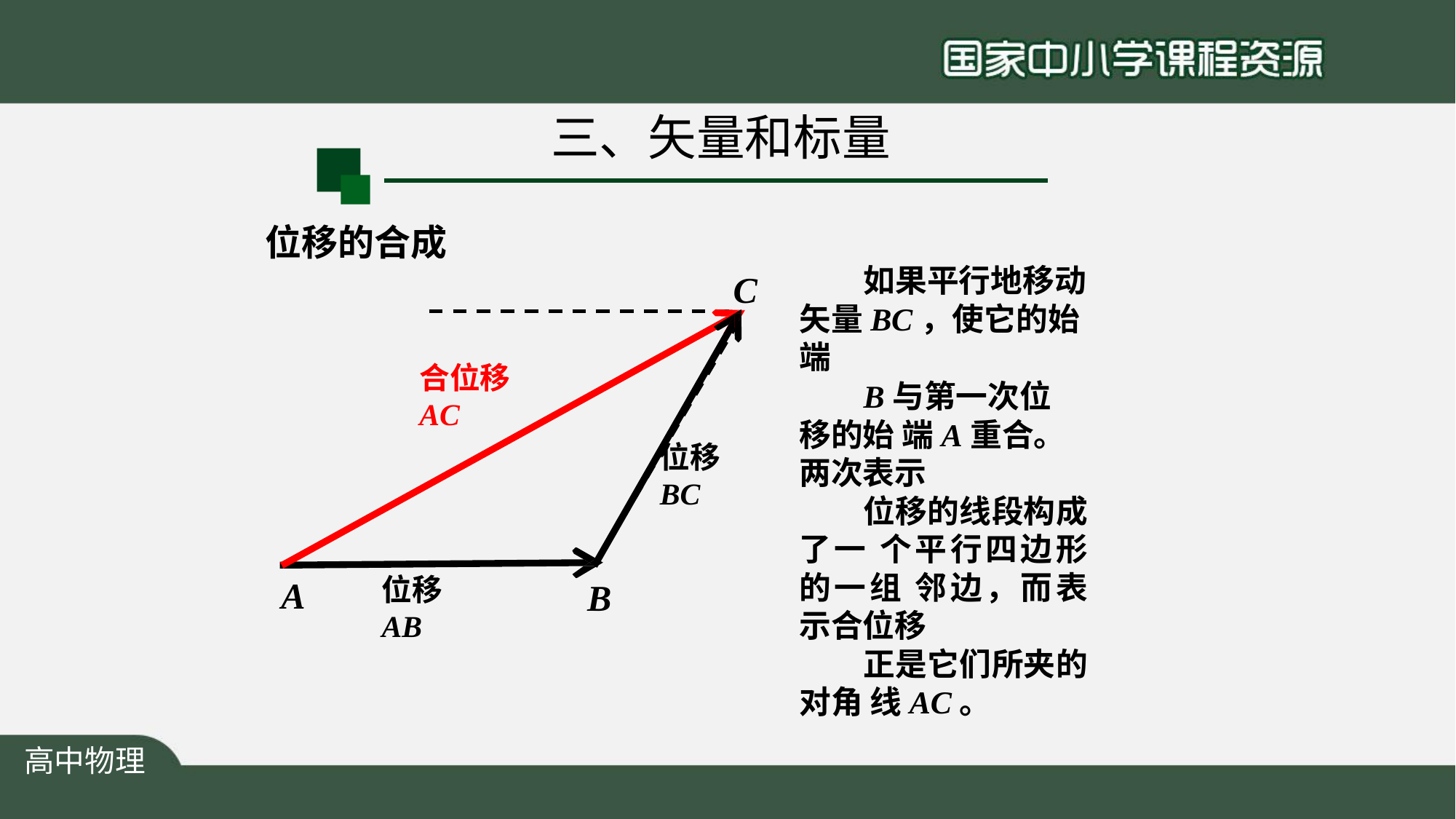

# 三、矢量和标量

位移的合成
如果平行地移动 矢量BC，使它的始端
B与第一次位移的始 端A重合。两次表示
位移的线段构成了一 个平行四边形的一组 邻边，而表示合位移
正是它们所夹的对角 线AC。
C

合位移AC
位移BC

位移AB
A
B
高中物理